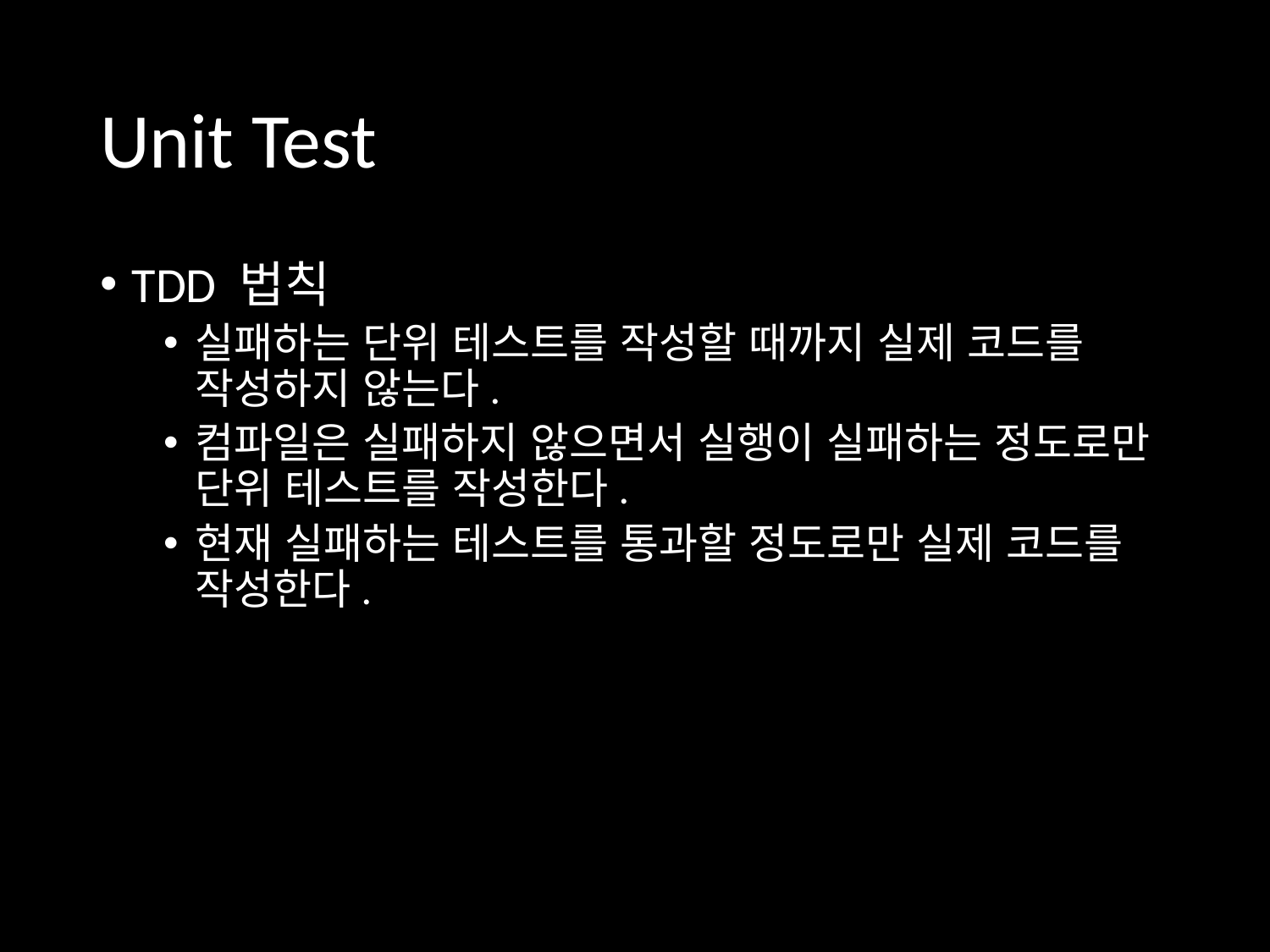

# Unit Test
TDD 법칙
실패하는 단위 테스트를 작성할 때까지 실제 코드를 작성하지 않는다.
컴파일은 실패하지 않으면서 실행이 실패하는 정도로만 단위 테스트를 작성한다.
현재 실패하는 테스트를 통과할 정도로만 실제 코드를 작성한다.